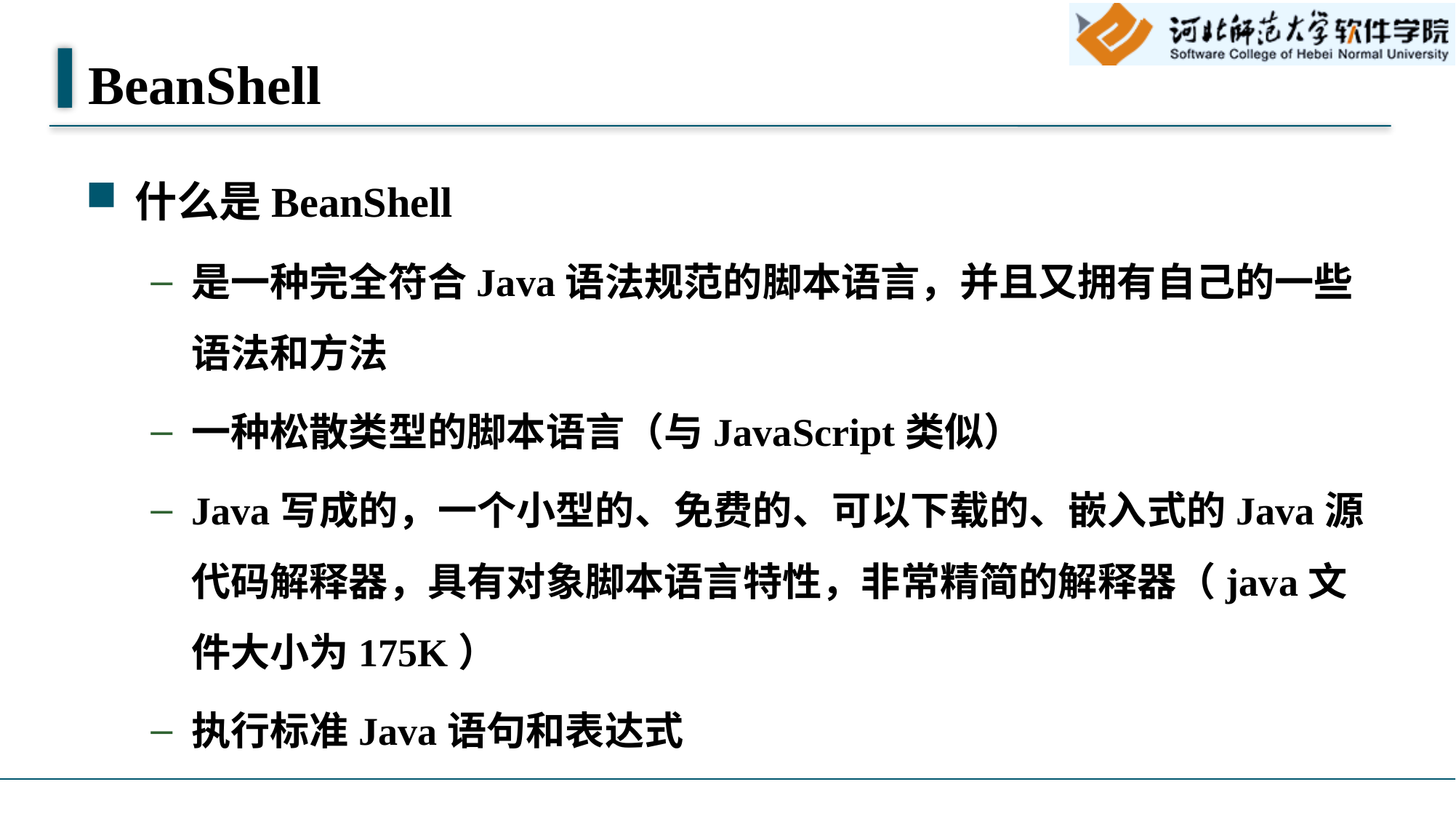

# BeanShell
什么是BeanShell
是一种完全符合Java语法规范的脚本语言，并且又拥有自己的一些语法和方法
一种松散类型的脚本语言（与JavaScript类似）
Java写成的，一个小型的、免费的、可以下载的、嵌入式的Java源代码解释器，具有对象脚本语言特性，非常精简的解释器（java文件大小为175K）
执行标准Java语句和表达式